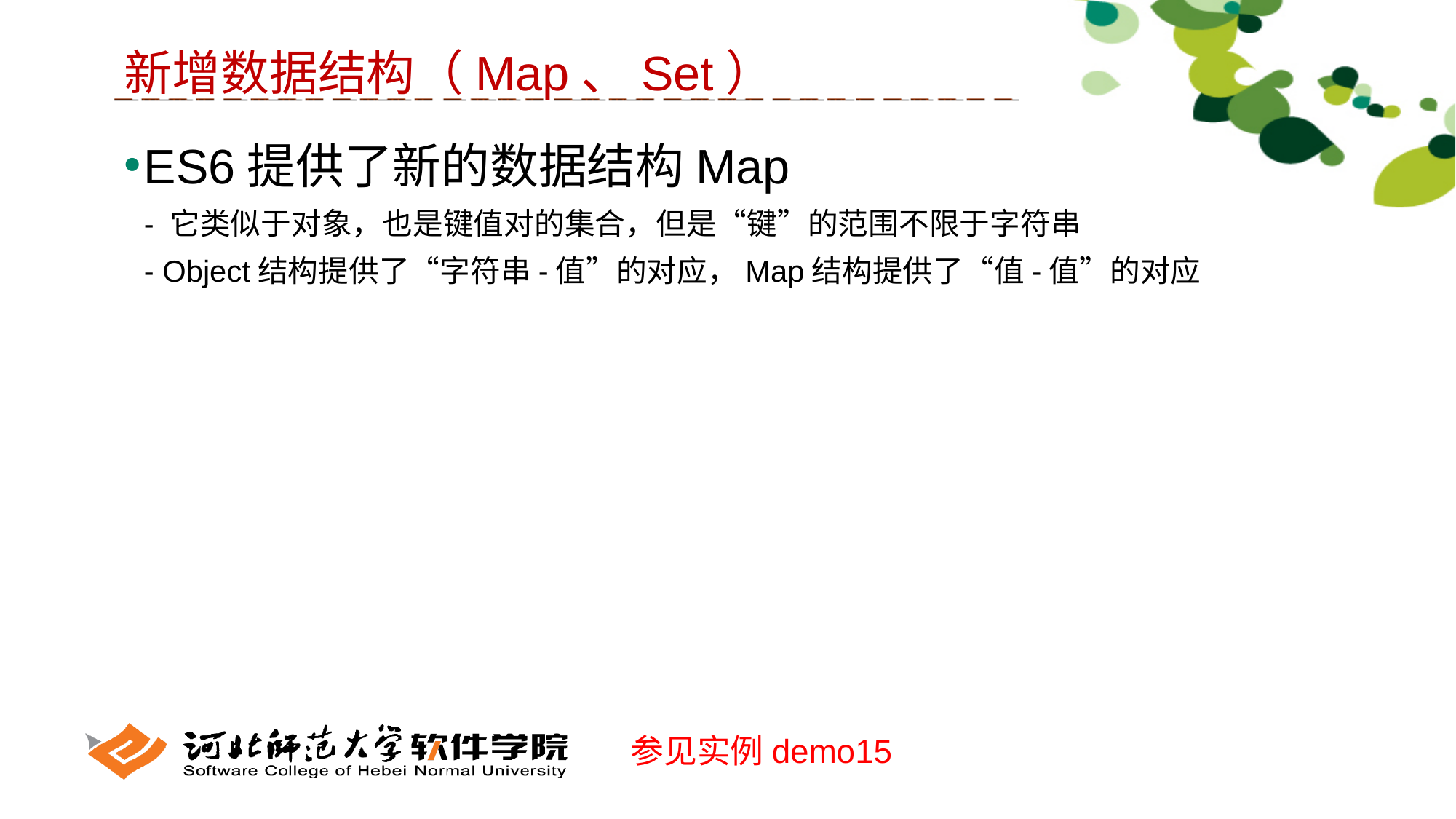

新增数据结构（Map、Set）
ES6提供了新的数据结构Map
- 它类似于对象，也是键值对的集合，但是“键”的范围不限于字符串
- Object结构提供了“字符串-值”的对应，Map结构提供了“值-值”的对应

参见实例demo15